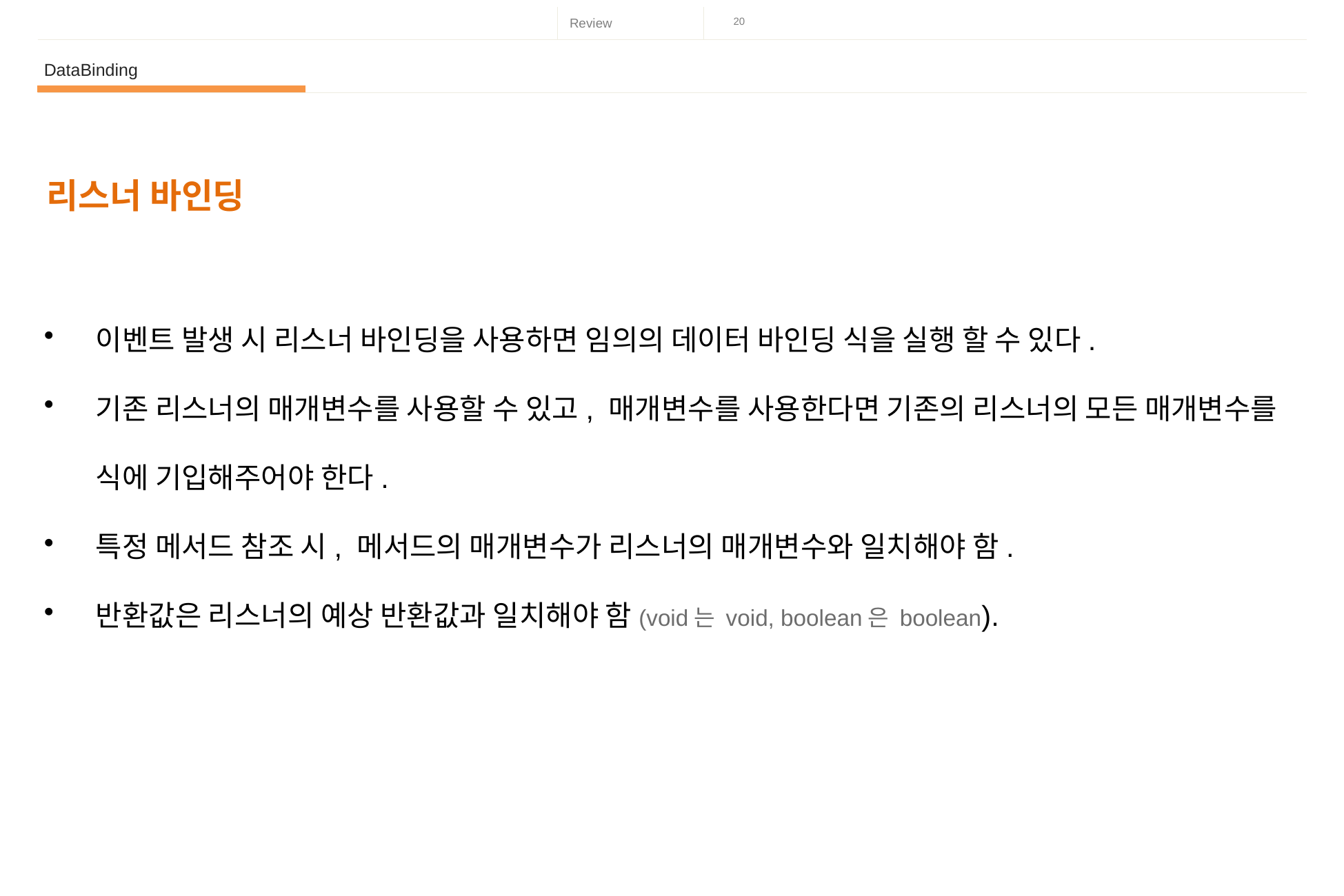

DataBinding
리스너 바인딩
이벤트 발생 시 리스너 바인딩을 사용하면 임의의 데이터 바인딩 식을 실행 할 수 있다.
기존 리스너의 매개변수를 사용할 수 있고, 매개변수를 사용한다면 기존의 리스너의 모든 매개변수를 식에 기입해주어야 한다.
특정 메서드 참조 시, 메서드의 매개변수가 리스너의 매개변수와 일치해야 함.
반환값은 리스너의 예상 반환값과 일치해야 함(void는 void, boolean은 boolean).